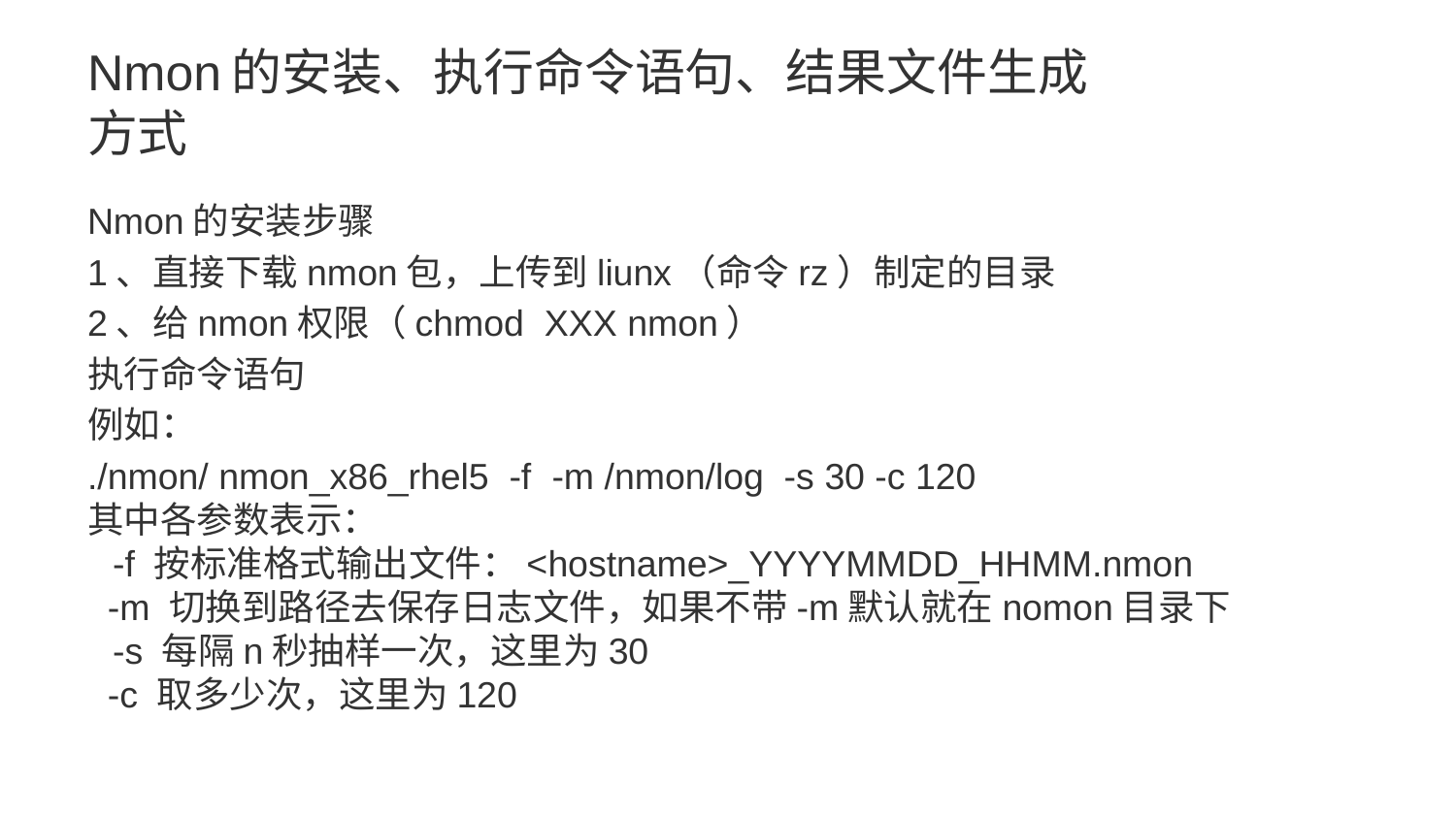

# Nmon的安装、执行命令语句、结果文件生成方式
Nmon的安装步骤
1、直接下载nmon包，上传到liunx（命令rz）制定的目录
2、给nmon权限（chmod  XXX nmon）
执行命令语句
例如：
./nmon/ nmon_x86_rhel5  -f  -m /nmon/log  -s 30 -c 120
其中各参数表示：
  -f 按标准格式输出文件：<hostname>_YYYYMMDD_HHMM.nmon
  -m 切换到路径去保存日志文件，如果不带-m默认就在nomon目录下
  -s 每隔n秒抽样一次，这里为30
  -c 取多少次，这里为120